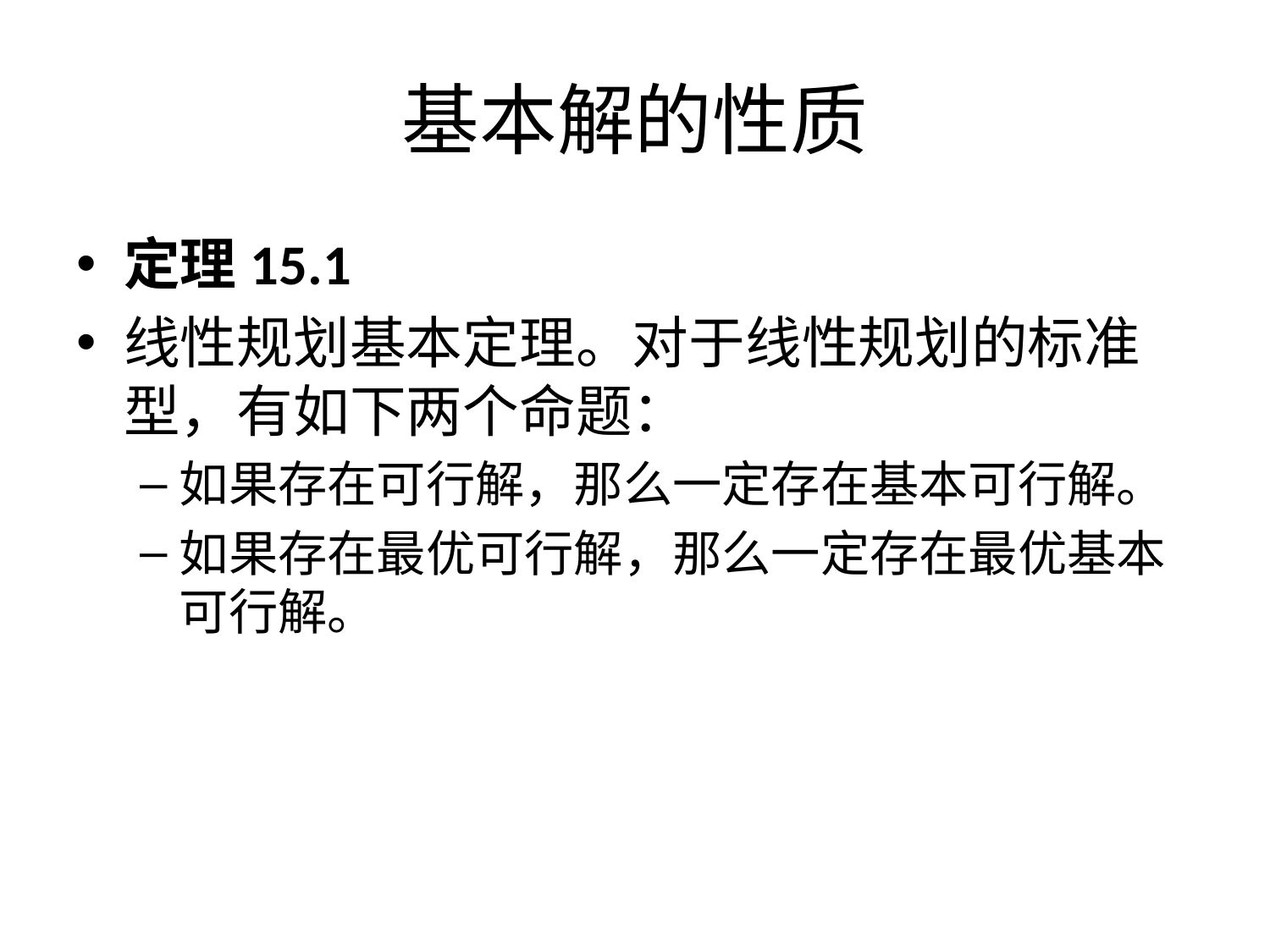

# 基本解的性质
定理15.1
线性规划基本定理。对于线性规划的标准型，有如下两个命题：
如果存在可行解，那么一定存在基本可行解。
如果存在最优可行解，那么一定存在最优基本可行解。